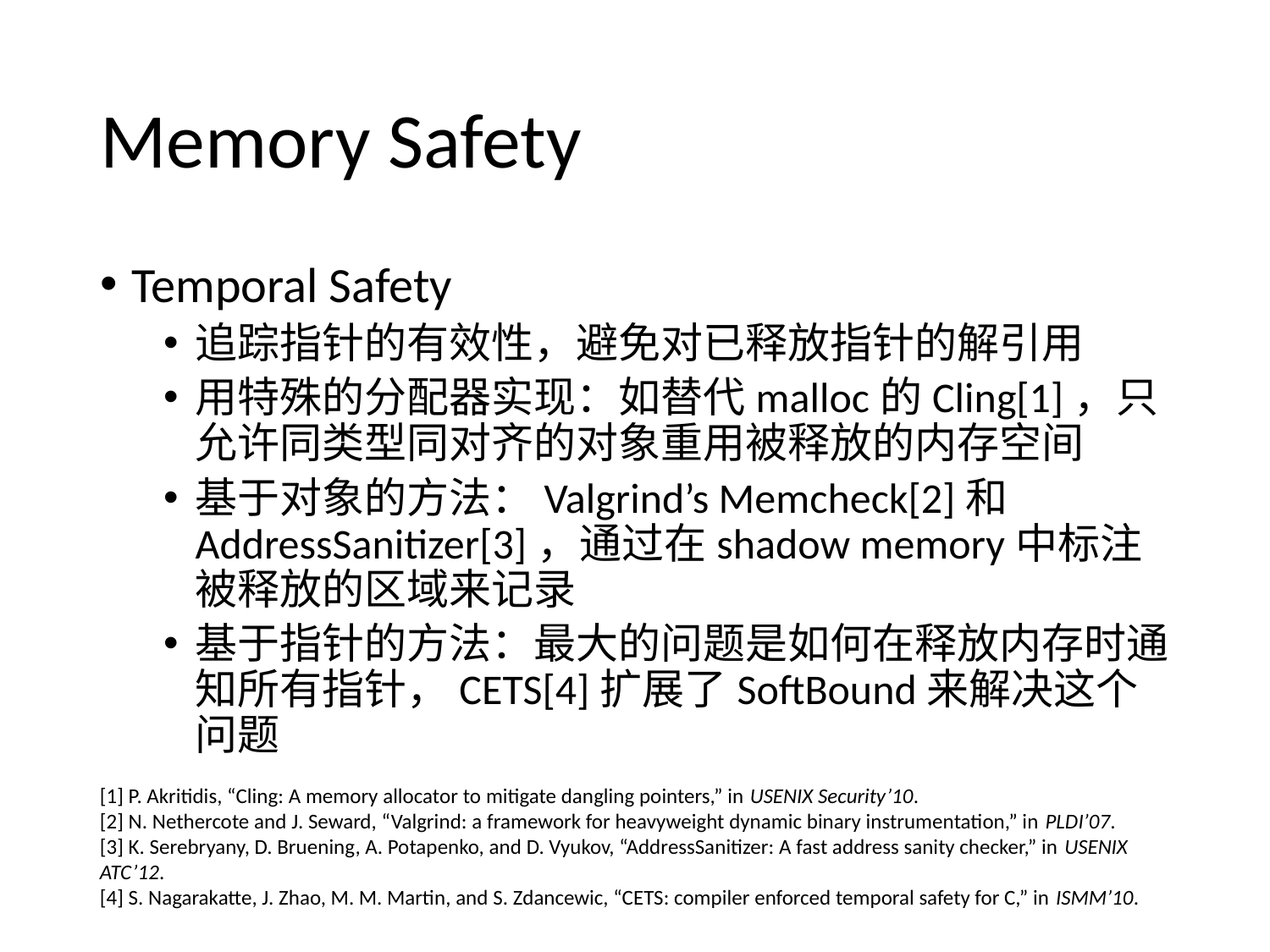

# Memory Safety
Temporal Safety
追踪指针的有效性，避免对已释放指针的解引用
用特殊的分配器实现：如替代malloc的Cling[1]，只允许同类型同对齐的对象重用被释放的内存空间
基于对象的方法：Valgrind’s Memcheck[2]和AddressSanitizer[3]，通过在shadow memory中标注被释放的区域来记录
基于指针的方法：最大的问题是如何在释放内存时通知所有指针，CETS[4]扩展了SoftBound来解决这个问题
[1] P. Akritidis, “Cling: A memory allocator to mitigate dangling pointers,” in USENIX Security’10.
[2] N. Nethercote and J. Seward, “Valgrind: a framework for heavyweight dynamic binary instrumentation,” in PLDI’07.
[3] K. Serebryany, D. Bruening, A. Potapenko, and D. Vyukov, “AddressSanitizer: A fast address sanity checker,” in USENIX ATC’12.
[4] S. Nagarakatte, J. Zhao, M. M. Martin, and S. Zdancewic, “CETS: compiler enforced temporal safety for C,” in ISMM’10.